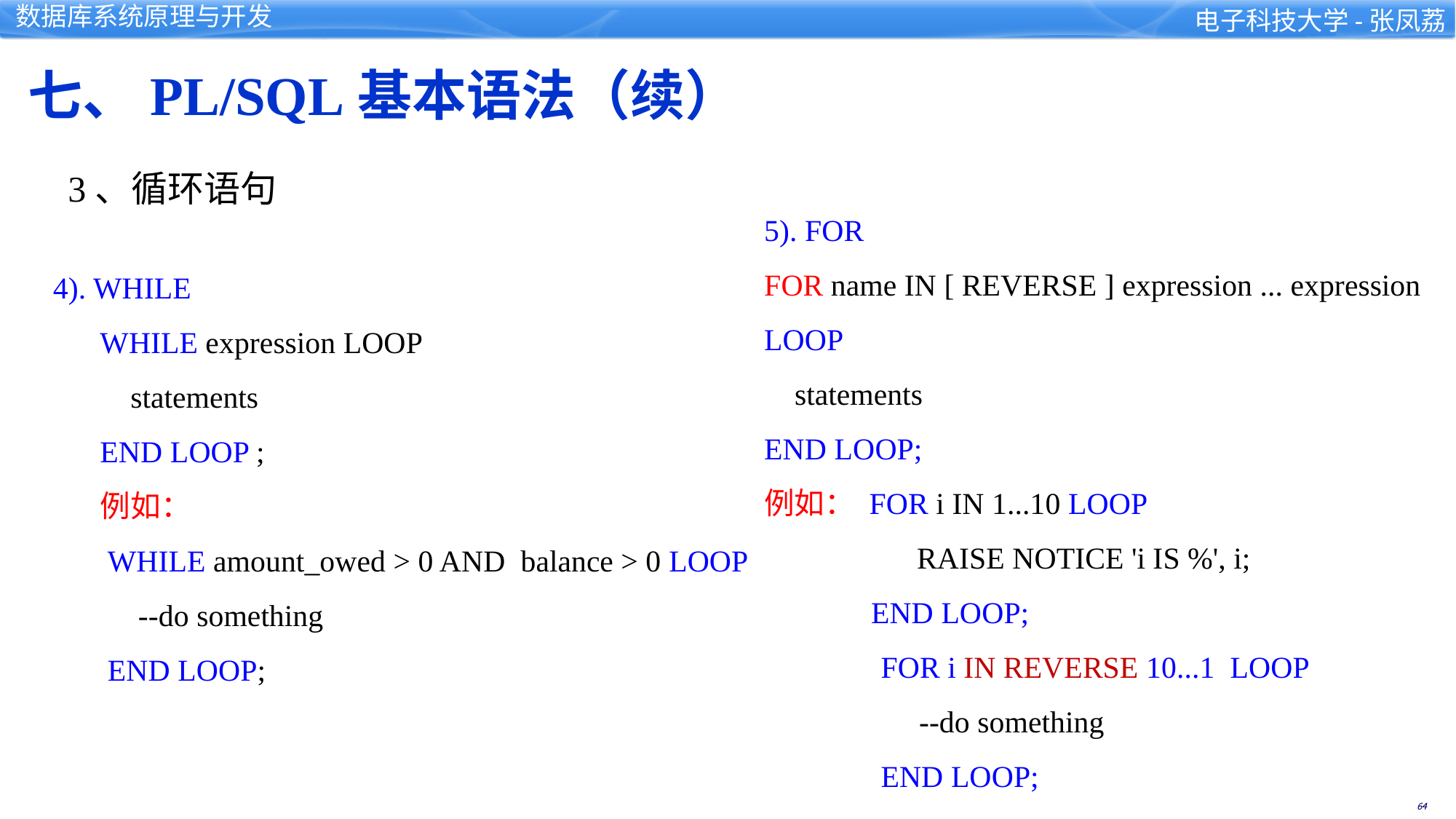

七、PL/SQL基本语法（续）
3、循环语句
5). FOR
FOR name IN [ REVERSE ] expression ... expression LOOP
    statements
END LOOP;
例如： FOR i IN 1...10 LOOP
                    RAISE NOTICE 'i IS %', i;
              END LOOP;
 FOR i IN REVERSE 10...1  LOOP
      --do something
 END LOOP;
 4). WHILE
WHILE expression LOOP
    statements
END LOOP ;
例如：
 WHILE amount_owed > 0 AND  balance > 0 LOOP
     --do something
 END LOOP;